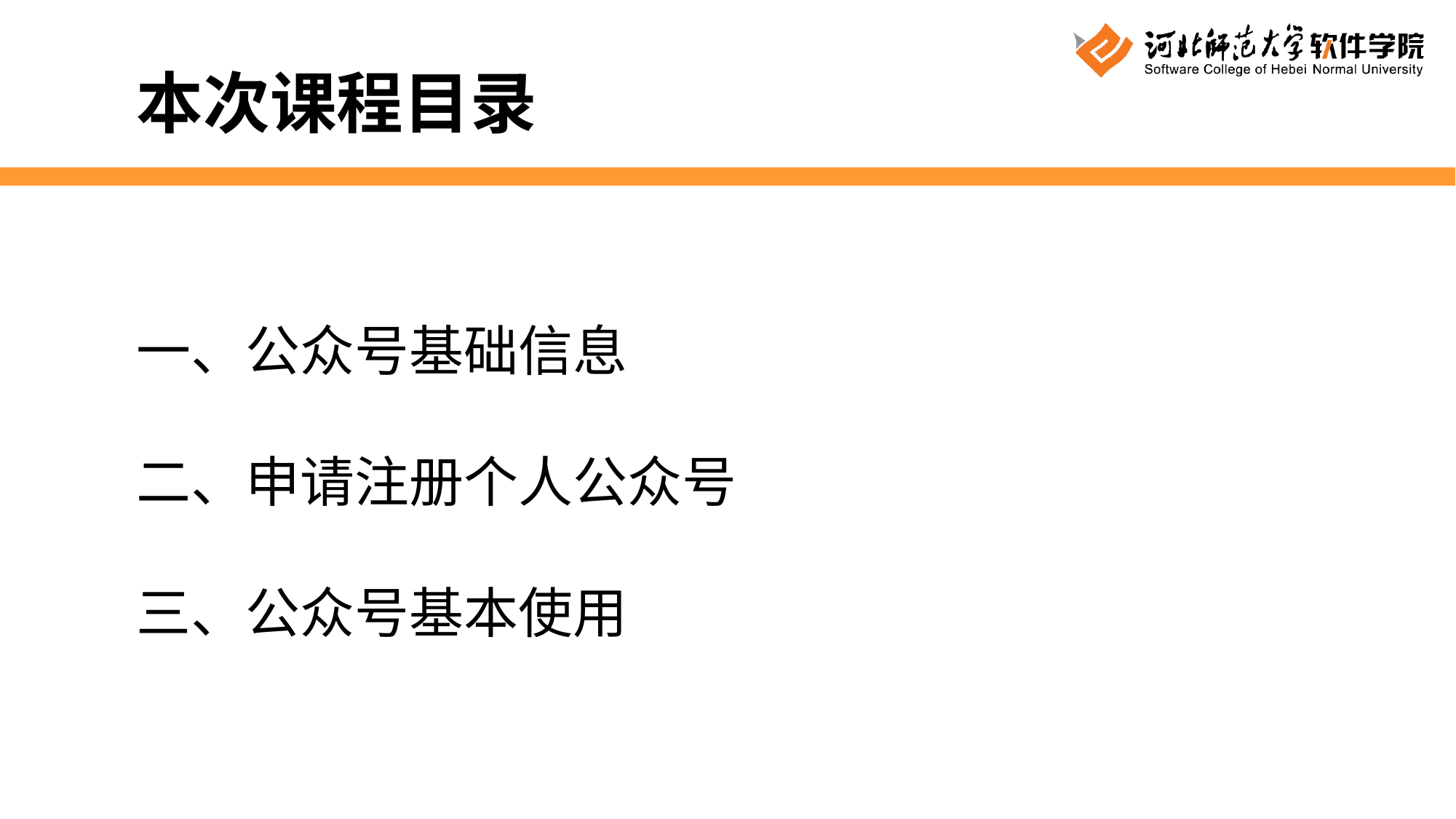

本次课程目录
一、公众号基础信息
二、申请注册个人公众号
三、公众号基本使用